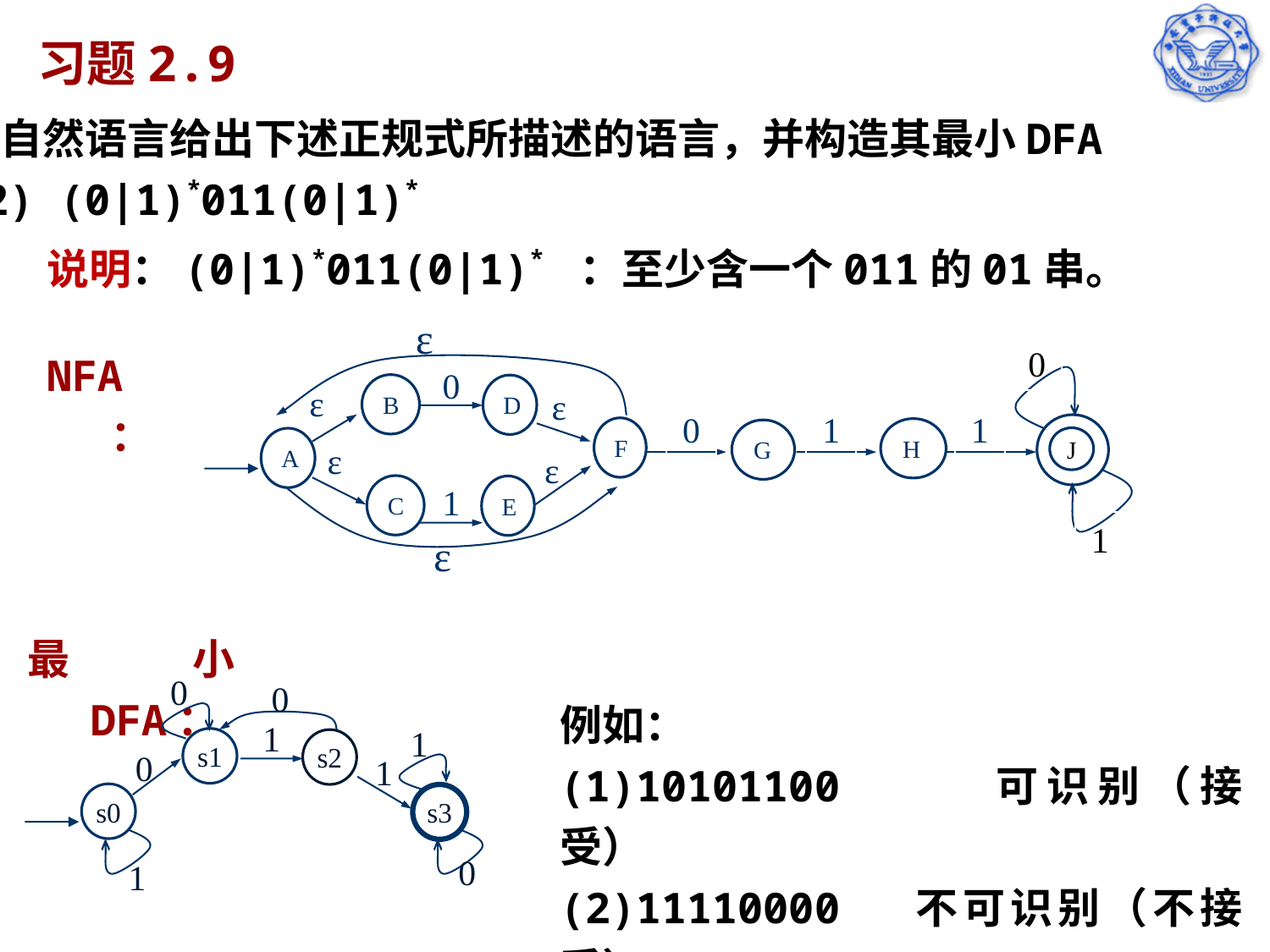

# 习题2.9
用自然语言给出下述正规式所描述的语言，并构造其最小DFA
(2) (0|1)*011(0|1)*
说明：(0|1)*011(0|1)* ：至少含一个011的01串。
ε

0
B
D
ε
ε

F

A
ε
ε

1
C
E

ε
0

0
1
1
H
G

J

1
NFA：
最小DFA：
0
0

1
1
s1
s2
0
1

s0
s3

0
1
例如：
(1)10101100    可识别（接受）
(2)11110000  不可识别（不接受）